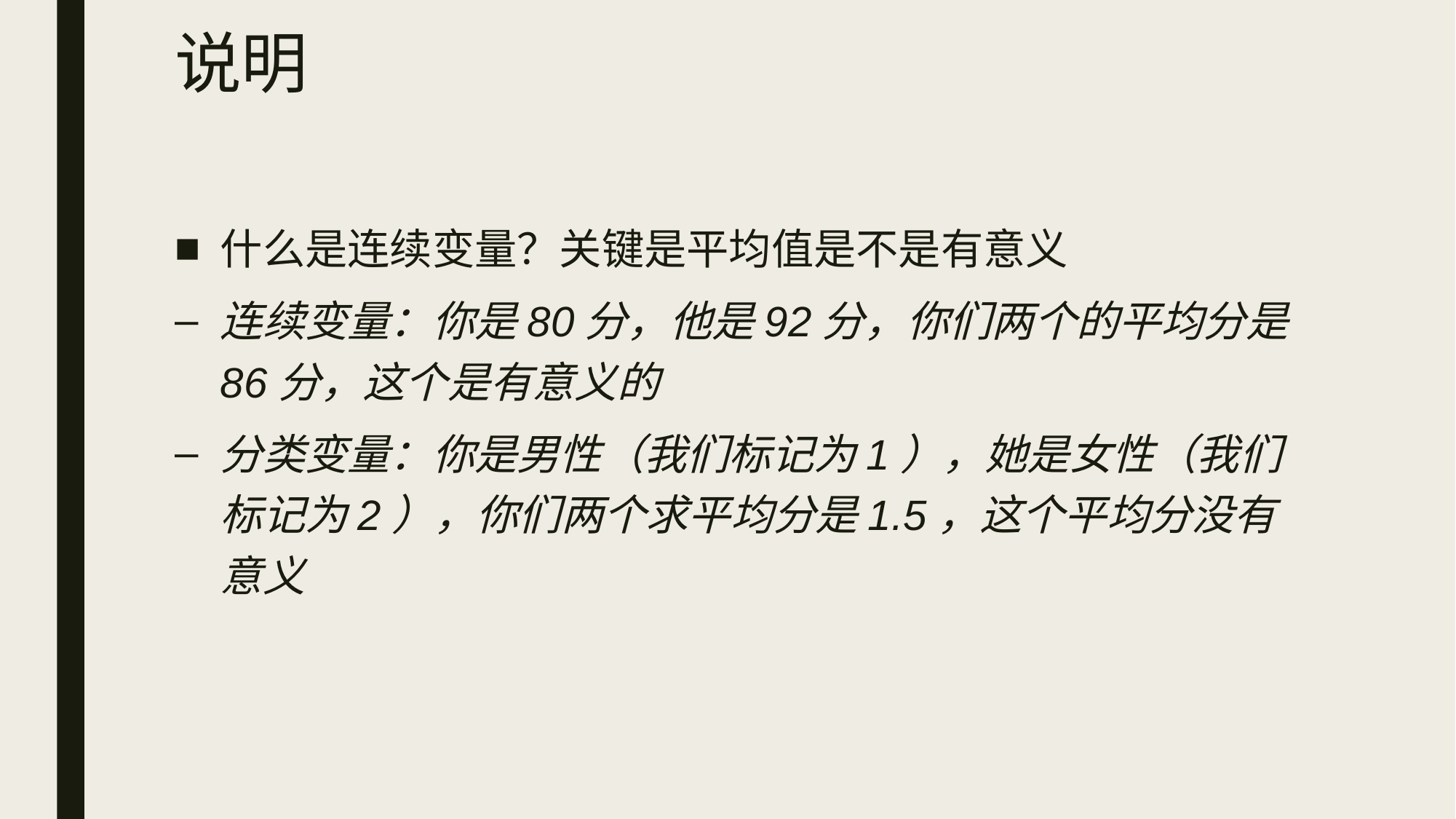

# 说明
什么是连续变量？关键是平均值是不是有意义
连续变量：你是80分，他是92分，你们两个的平均分是86分，这个是有意义的
分类变量：你是男性（我们标记为1），她是女性（我们标记为2），你们两个求平均分是1.5，这个平均分没有意义